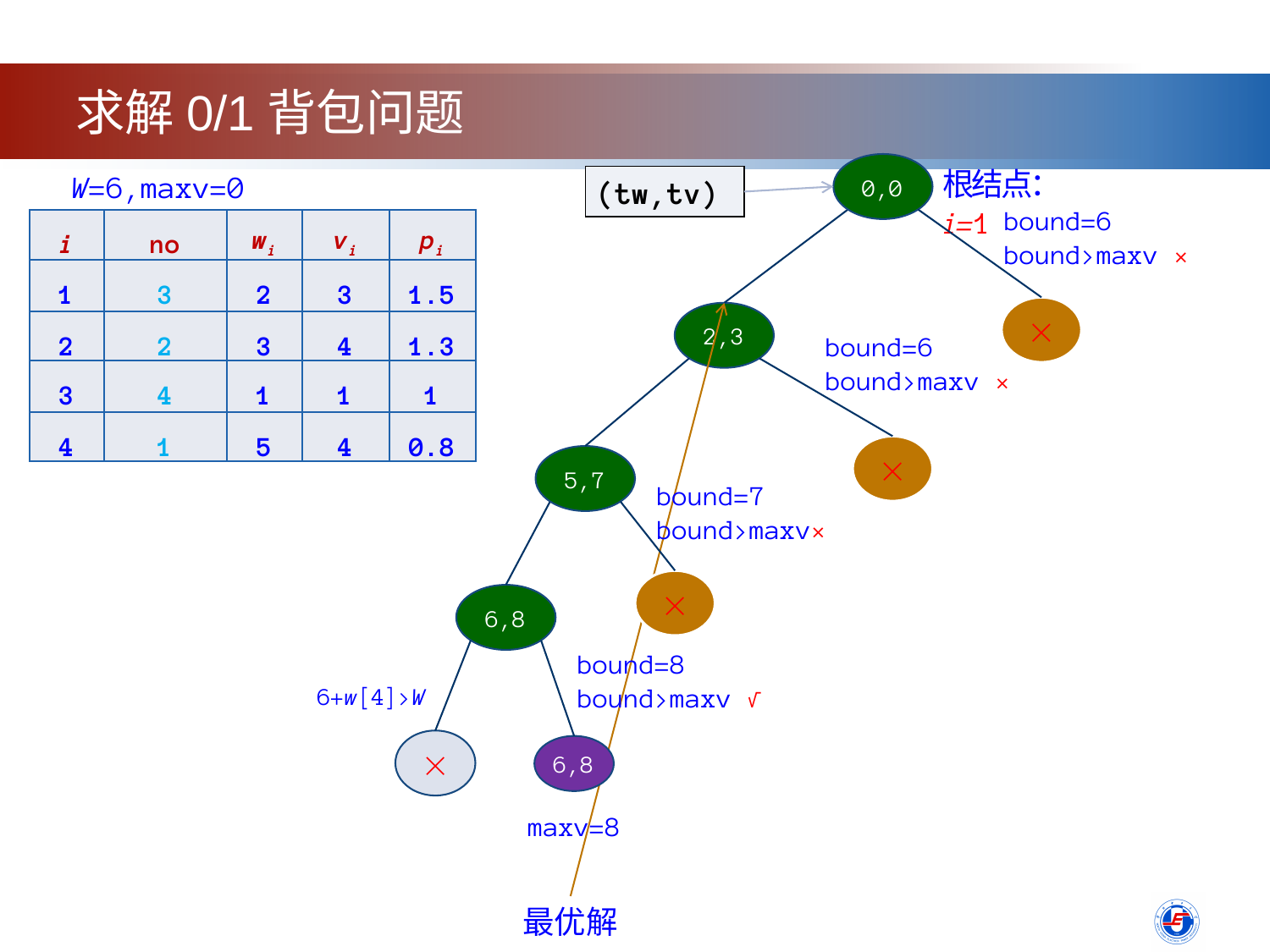

求解0/1背包问题
0,0
根结点：i=1
(tw,tv)
W=6,maxv=0
bound=6
bound>maxv ×
×
| i | no | wi | vi | pi |
| --- | --- | --- | --- | --- |
| 1 | 3 | 2 | 3 | 1.5 |
| 2 | 2 | 3 | 4 | 1.3 |
| 3 | 4 | 1 | 1 | 1 |
| 4 | 1 | 5 | 4 | 0.8 |
2,3
bound=6
bound>maxv ×
×
5,7
bound=7
bound>maxv×
×
6,8
6+w[4]>W
×
bound=8
bound>maxv √
6,8
maxv=8
最优解